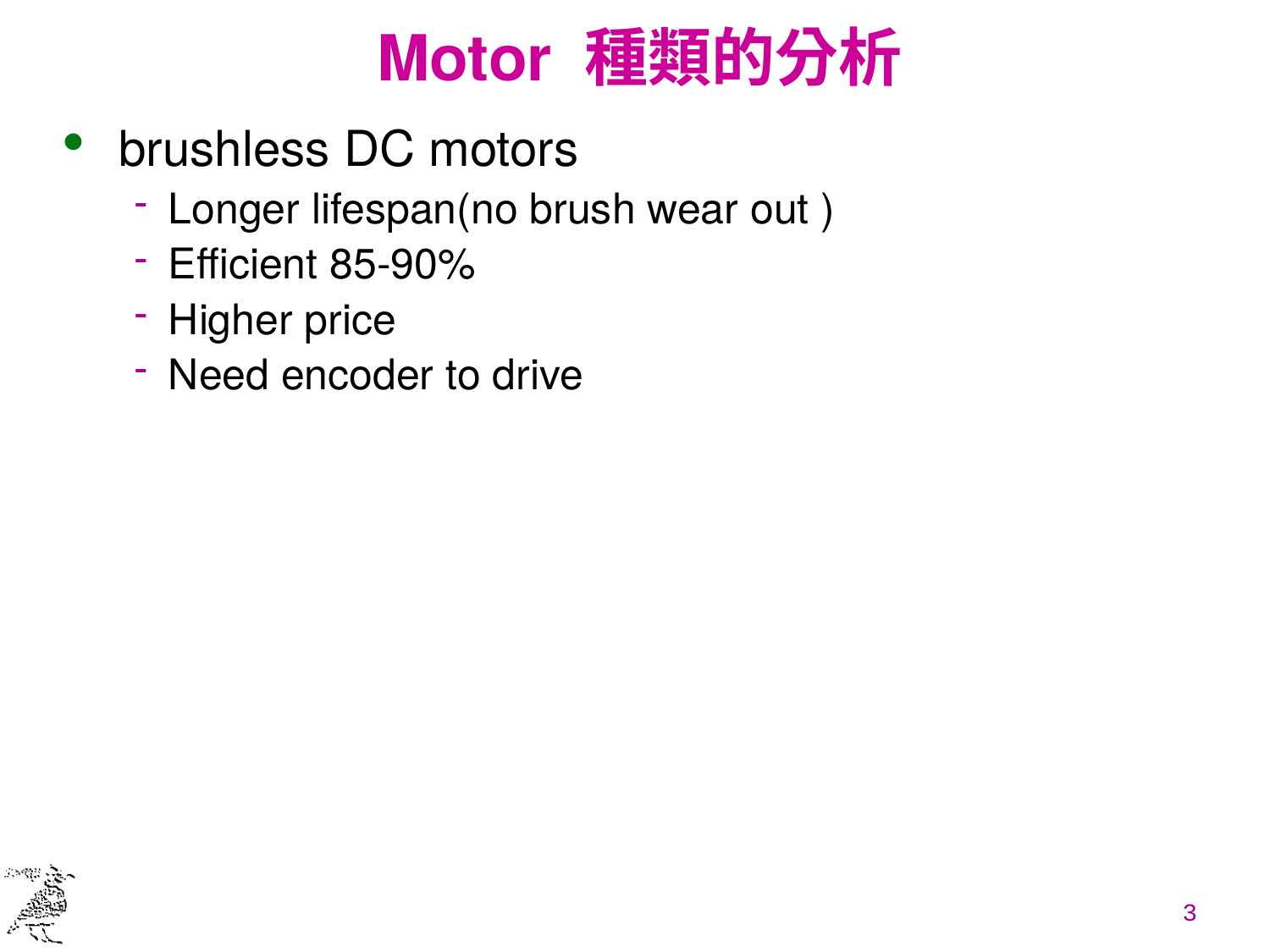

# Motor 種類的分析
brushless DC motors
Longer lifespan(no brush wear out )
Efficient 85-90%
Higher price
Need encoder to drive
3